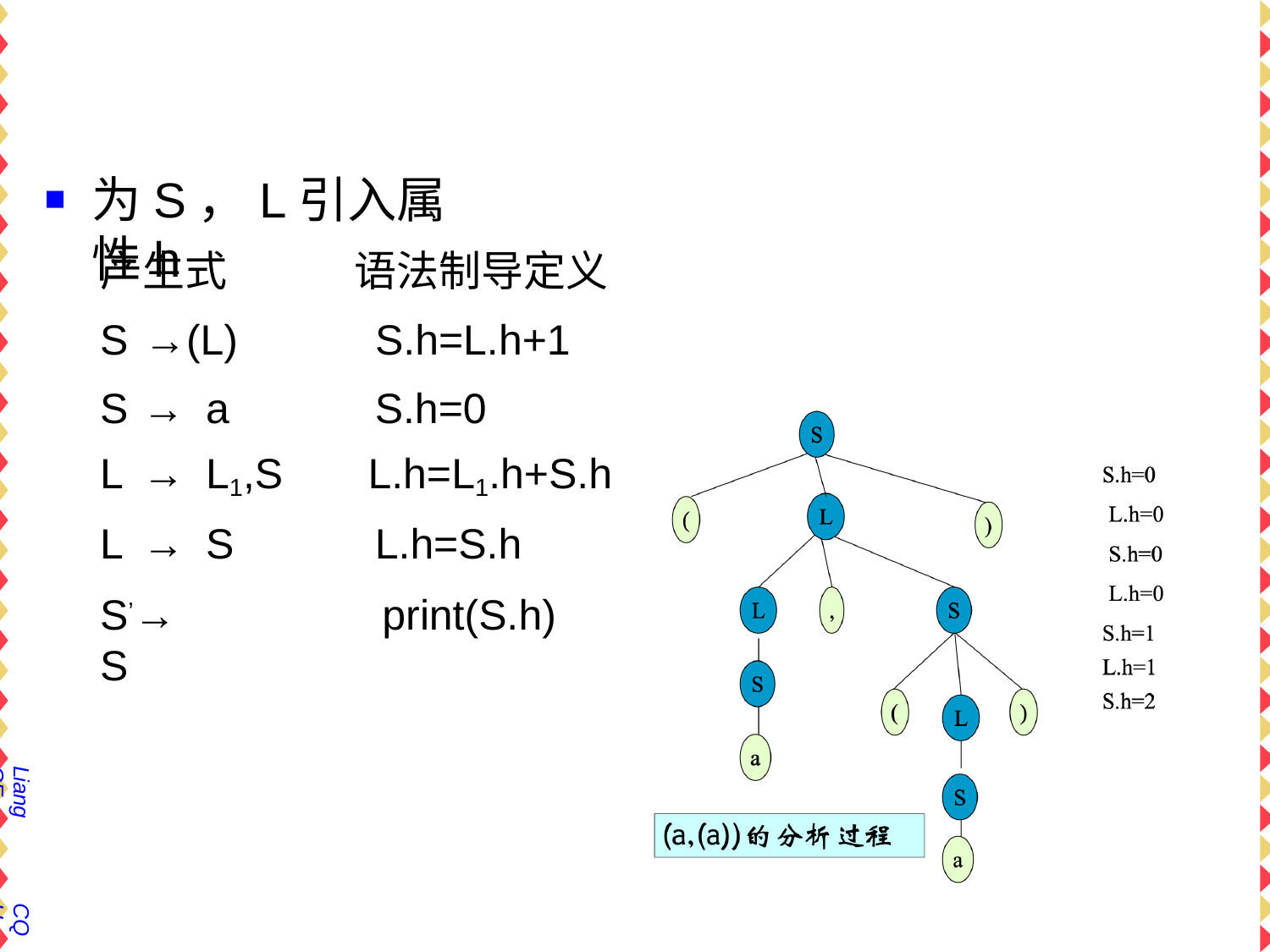

为S，L引入属性h
产生式
S	→(L)
语法制导定义
S.h=L.h+1
| S | → | a | S.h=0 |
| --- | --- | --- | --- |
| L | → | L1,S | L.h=L1.h+S.h |
| L | → | S | L.h=S.h |

S’→	S
print(S.h)
Liang GE
CQU
37